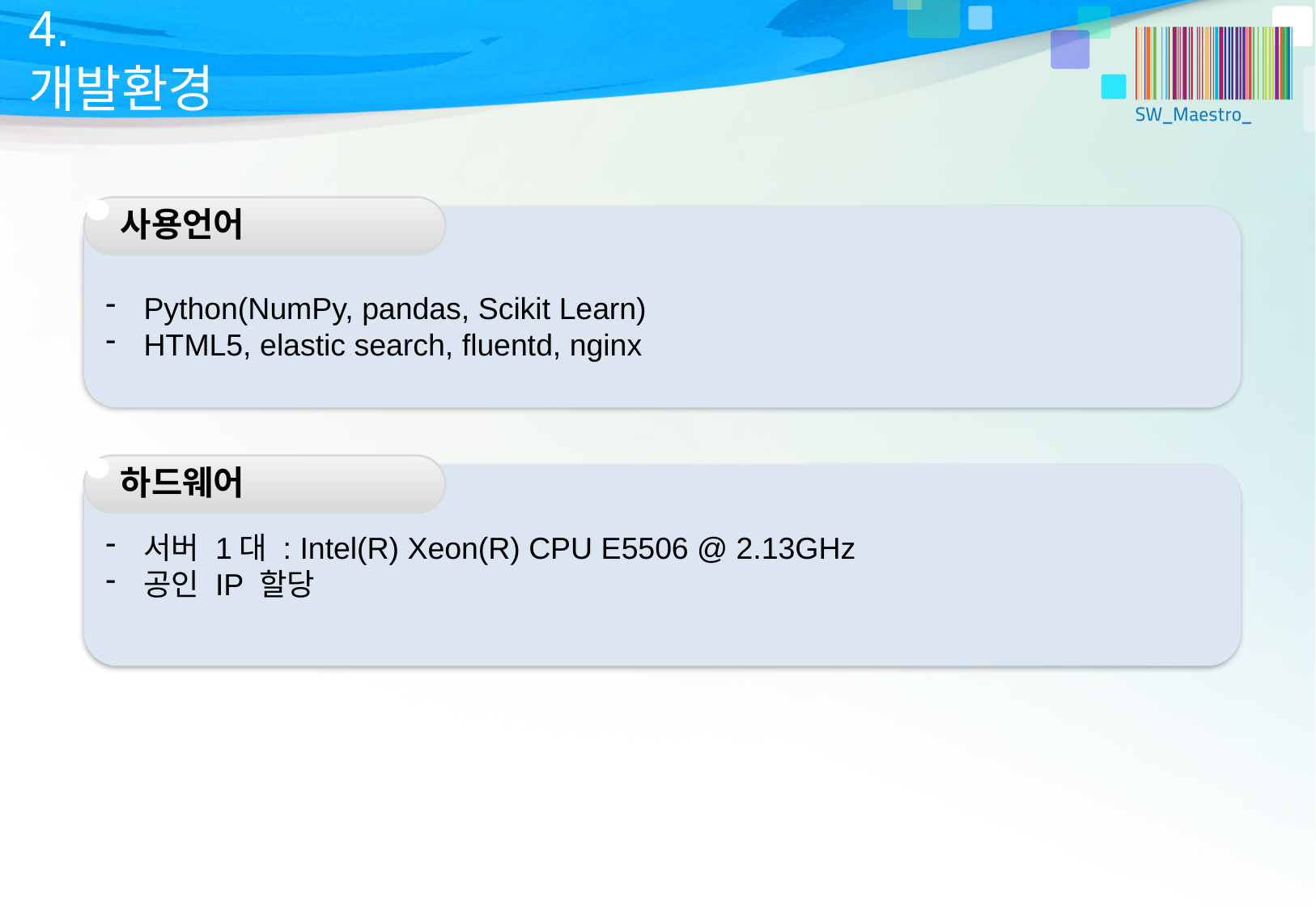

4. 개발환경

사용언어

Python(NumPy, pandas, Scikit Learn)
HTML5, elastic search, fluentd, nginx

하드웨어
서버 1대 : Intel(R) Xeon(R) CPU E5506 @ 2.13GHz
공인 IP 할당